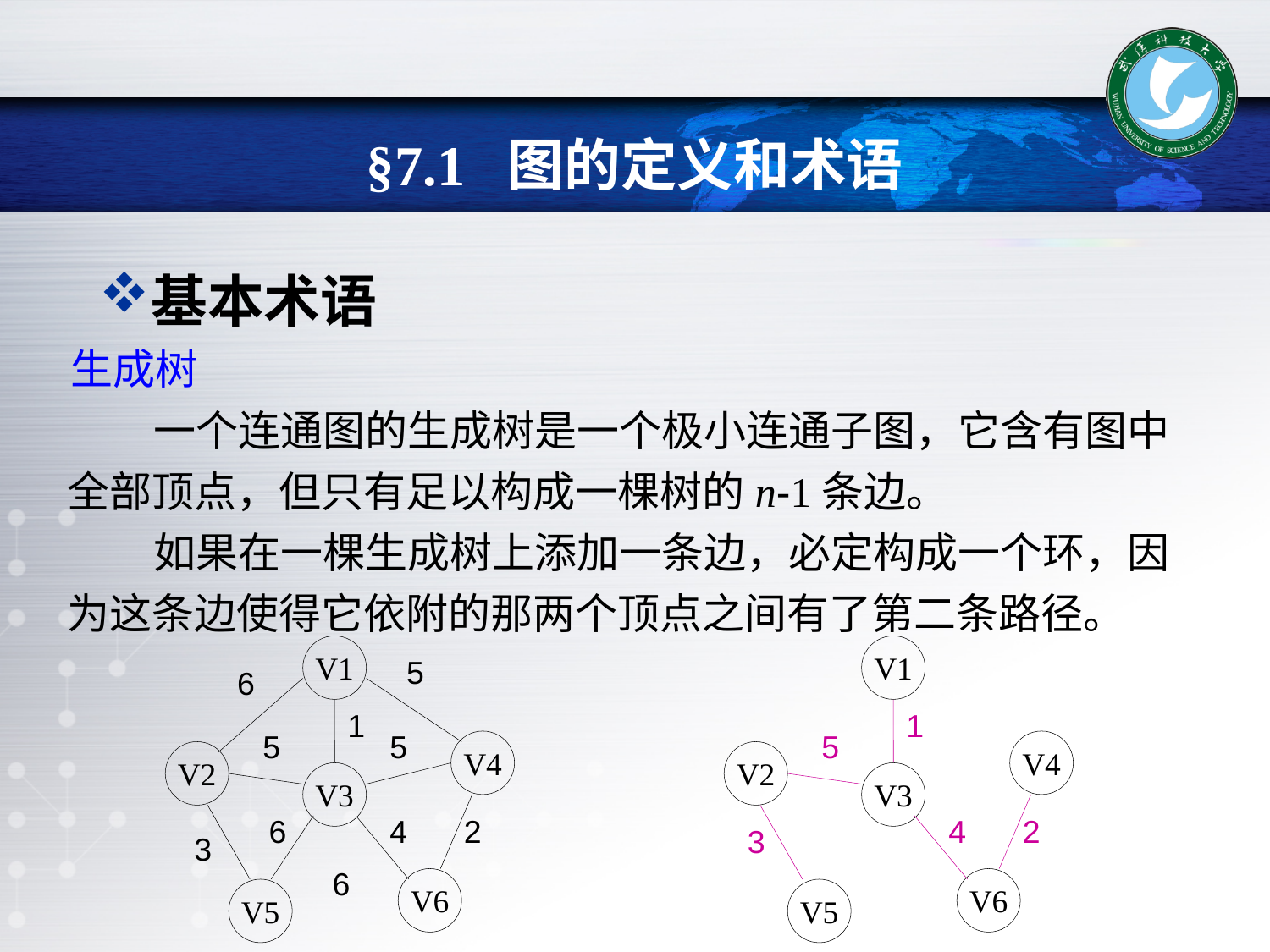

# §7.1  图的定义和术语
基本术语

生成树
        一个连通图的生成树是一个极小连通子图，它含有图中全部顶点，但只有足以构成一棵树的n-1条边。
        如果在一棵生成树上添加一条边，必定构成一个环，因为这条边使得它依附的那两个顶点之间有了第二条路径。
V1
V1
5
6

1

1
5
5
5
V4
V4
V2
V2
V3

V3

6
4
2

4
2

3

3
6
V6
V6
V5
V5